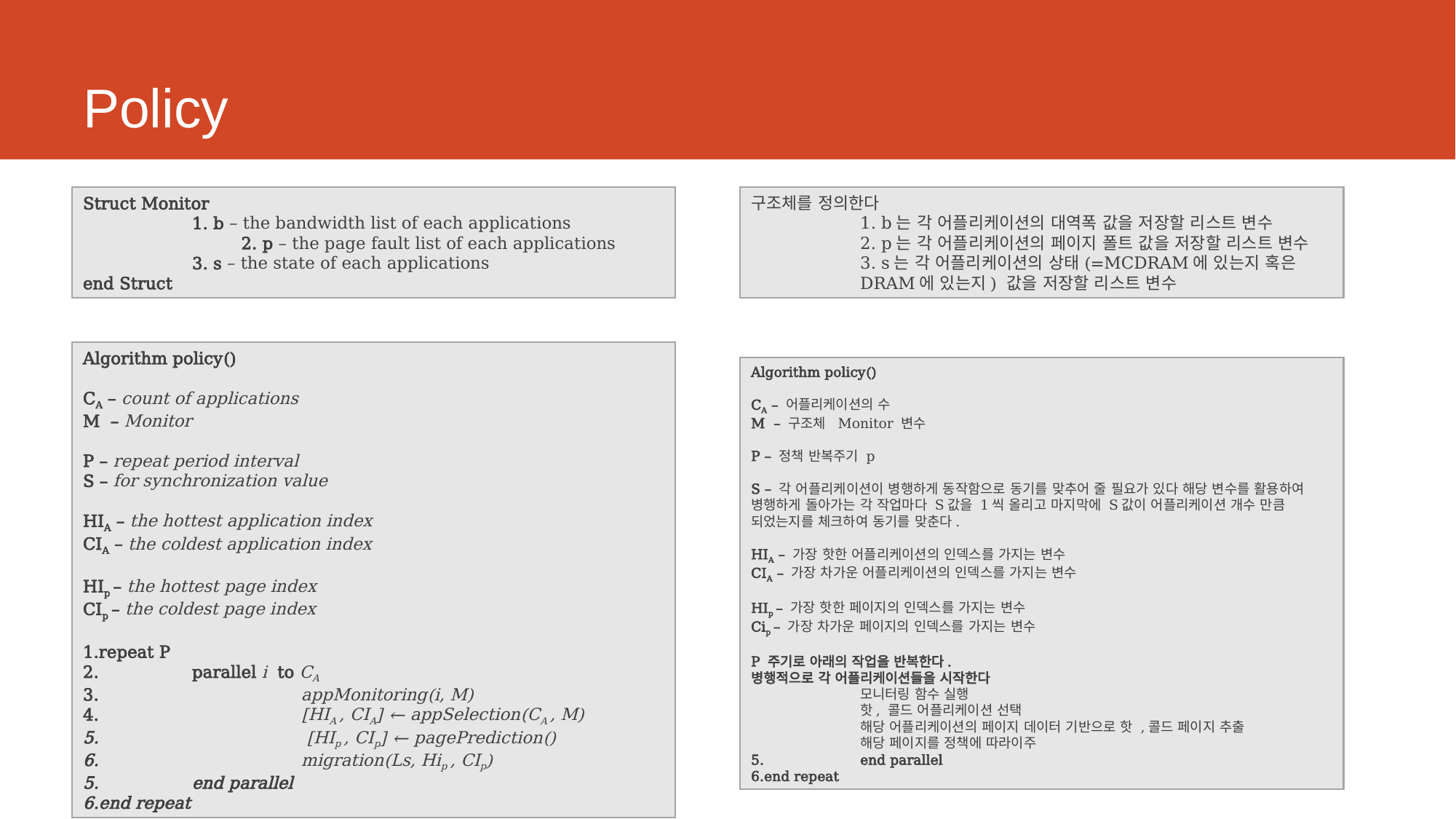

# Policy
구조체를 정의한다
	1. b는 각 어플리케이션의 대역폭 값을 저장할 리스트 변수
	2. p는 각 어플리케이션의 페이지 폴트 값을 저장할 리스트 변수
	3. s는 각 어플리케이션의 상태(=MCDRAM에 있는지 혹은 	DRAM에 있는지) 값을 저장할 리스트 변수
Struct Monitor
	1. b – the bandwidth list of each applications
                              2. p – the page fault list of each applications
	3. s – the state of each applications
end Struct
Algorithm policy()

CA – count of applications
M  – Monitor

P – repeat period interval
S – for synchronization value

HIA – the hottest application index
CIA – the coldest application index

HIp – the hottest page index
CIp – the coldest page index

1.repeat P
2.	parallel i  to CA
3.		appMonitoring(i, M)
4.		[HIA , CIA] ← appSelection(CA , M)
5.		 [HIp , CIp] ← pagePrediction()
6.		migration(Ls, Hip , CIp)
5.	end parallel
6.end repeat
Algorithm policy()

CA – 어플리케이션의 수
M  – 구조체  Monitor 변수

P – 정책 반복주기 p

S – 각 어플리케이션이 병행하게 동작함으로 동기를 맞추어 줄 필요가 있다 해당 변수를 활용하여 병행하게 돌아가는 각 작업마다 S값을 1씩 올리고 마지막에 S값이 어플리케이션 개수 만큼 되었는지를 체크하여 동기를 맞춘다.

HIA – 가장 핫한 어플리케이션의 인덱스를 가지는 변수
CIA – 가장 차가운 어플리케이션의 인덱스를 가지는 변수

HIp – 가장 핫한 페이지의 인덱스를 가지는 변수
Cip – 가장 차가운 페이지의 인덱스를 가지는 변수

P 주기로 아래의 작업을 반복한다.
병행적으로 각 어플리케이션들을 시작한다
	모니터링 함수 실행
	핫, 콜드 어플리케이션 선택
	해당 어플리케이션의 페이지 데이터 기반으로 핫 ,콜드 페이지 추출
	해당 페이지를 정책에 따라이주
5.	end parallel
6.end repeat